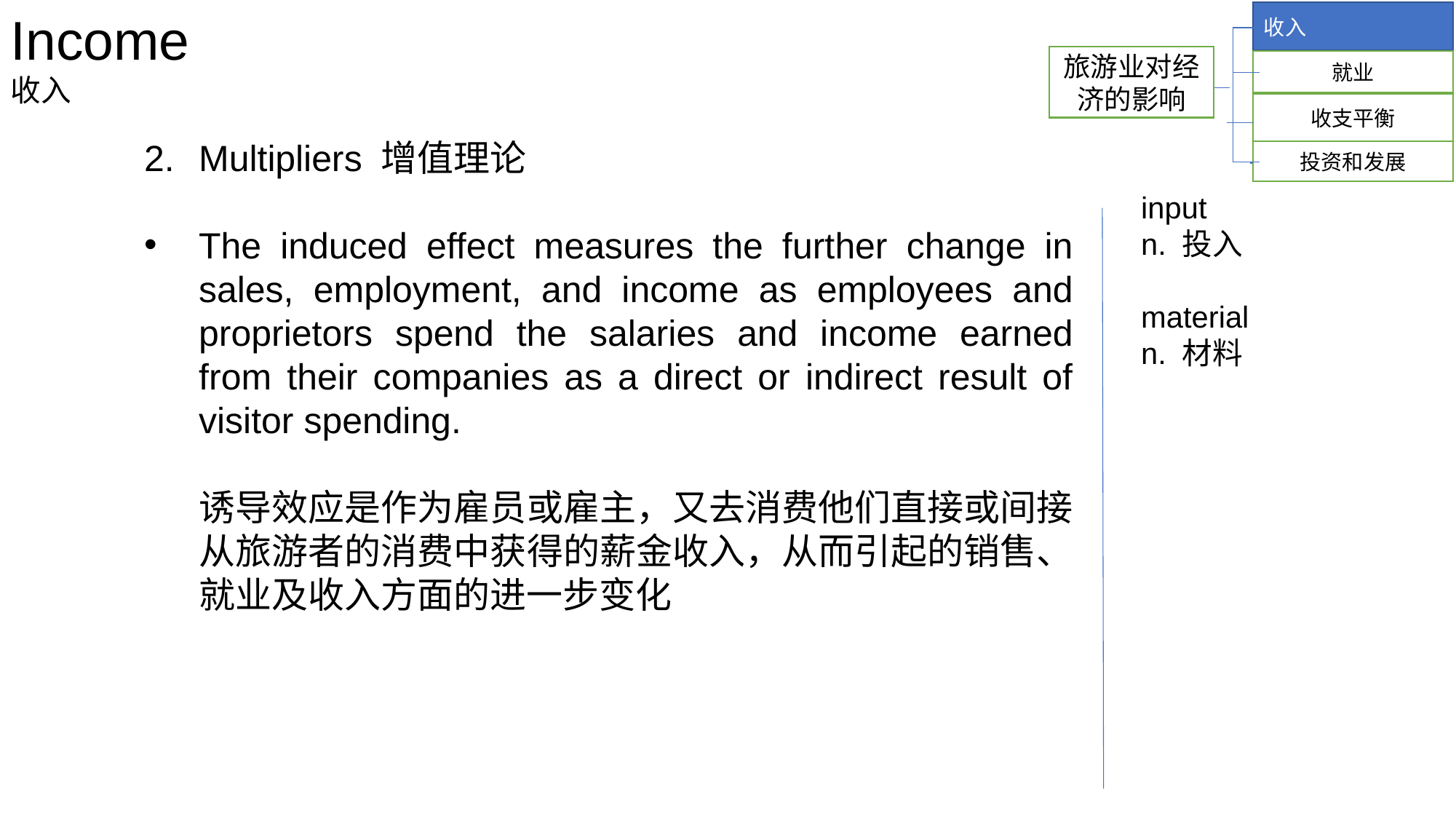

Income
收入
收入
旅游业对经济的影响
就业
收支平衡
Multipliers 增值理论

The induced effect measures the further change in sales, employment, and income as employees and proprietors spend the salaries and income earned from their companies as a direct or indirect result of visitor spending.

诱导效应是作为雇员或雇主，又去消费他们直接或间接从旅游者的消费中获得的薪金收入，从而引起的销售、就业及收入方面的进一步变化

投资和发展
 input
 n. 投入

 material
 n. 材料